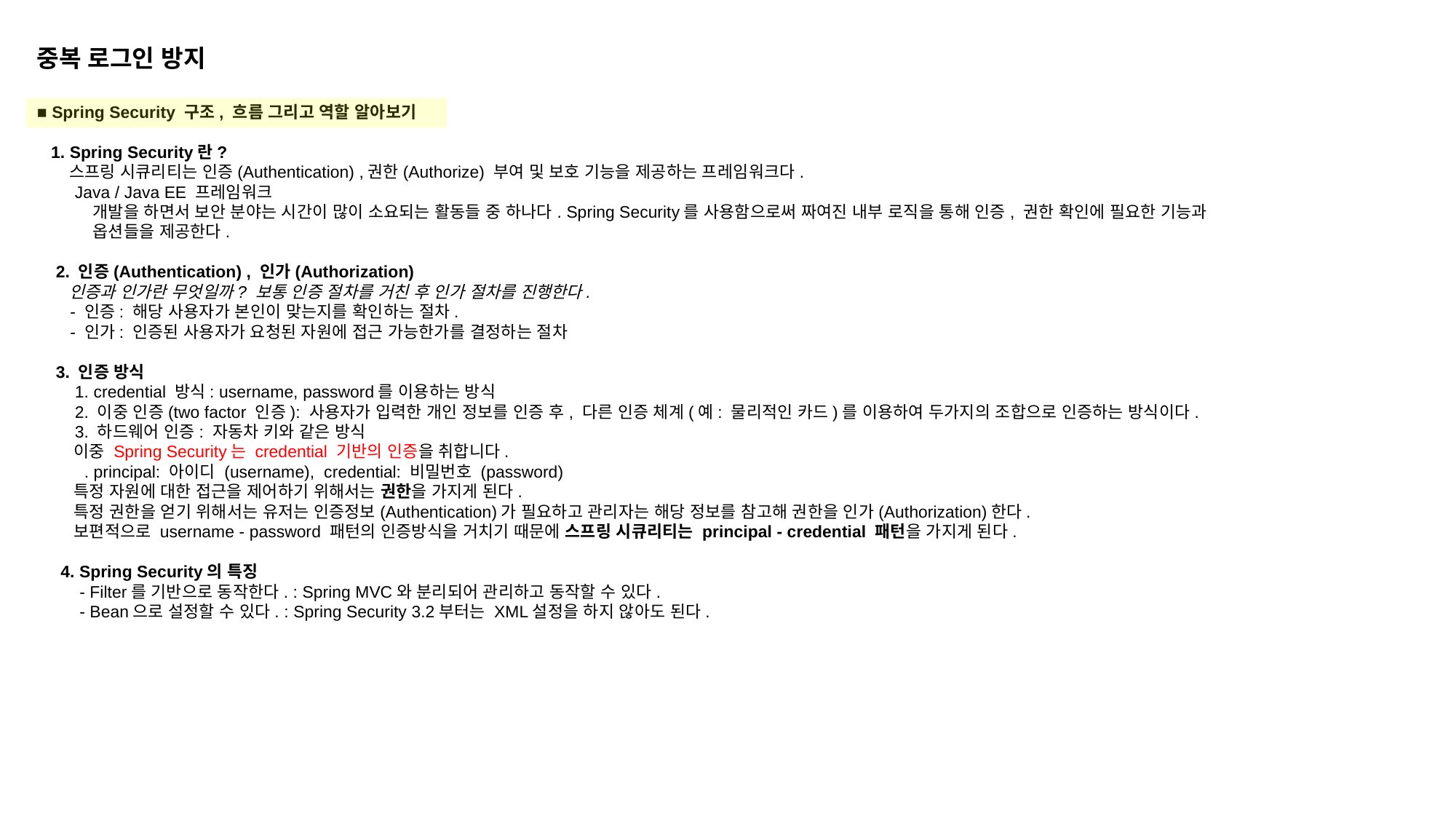

중복 로그인 방지

■ Spring Security 구조, 흐름 그리고 역할 알아보기

   1. Spring Security란?
      스프링 시큐리티는 인증(Authentication) ,권한(Authorize) 부여 및 보호 기능을 제공하는 프레임워크다.
        Java / Java EE 프레임워크
           개발을 하면서 보안 분야는 시간이 많이 소요되는 활동들 중 하나다. Spring Security를 사용함으로써 짜여진 내부 로직을 통해 인증, 권한 확인에 필요한 기능과
           옵션들을 제공한다.

    2. 인증(Authentication) , 인가(Authorization)
      인증과 인가란 무엇일까? 보통 인증 절차를 거친 후 인가 절차를 진행한다.
       - 인증: 해당 사용자가 본인이 맞는지를 확인하는 절차.
       - 인가: 인증된 사용자가 요청된 자원에 접근 가능한가를 결정하는 절차

    3. 인증 방식
        1. credential 방식: username, password를 이용하는 방식
        2. 이중 인증(two factor 인증): 사용자가 입력한 개인 정보를 인증 후, 다른 인증 체계(예: 물리적인 카드)를 이용하여 두가지의 조합으로 인증하는 방식이다.
        3. 하드웨어 인증: 자동차 키와 같은 방식
       이중 Spring Security는 credential 기반의 인증을 취합니다.
          . principal: 아이디 (username),  credential: 비밀번호 (password)
       특정 자원에 대한 접근을 제어하기 위해서는 권한을 가지게 된다.
       특정 권한을 얻기 위해서는 유저는 인증정보(Authentication)가 필요하고 관리자는 해당 정보를 참고해 권한을 인가(Authorization)한다.
       보편적으로 username - password 패턴의 인증방식을 거치기 때문에 스프링 시큐리티는 principal - credential 패턴을 가지게 된다.

     4. Spring Security의 특징
         - Filter를 기반으로 동작한다. : Spring MVC와 분리되어 관리하고 동작할 수 있다.
         - Bean으로 설정할 수 있다. : Spring Security 3.2부터는 XML설정을 하지 않아도 된다.